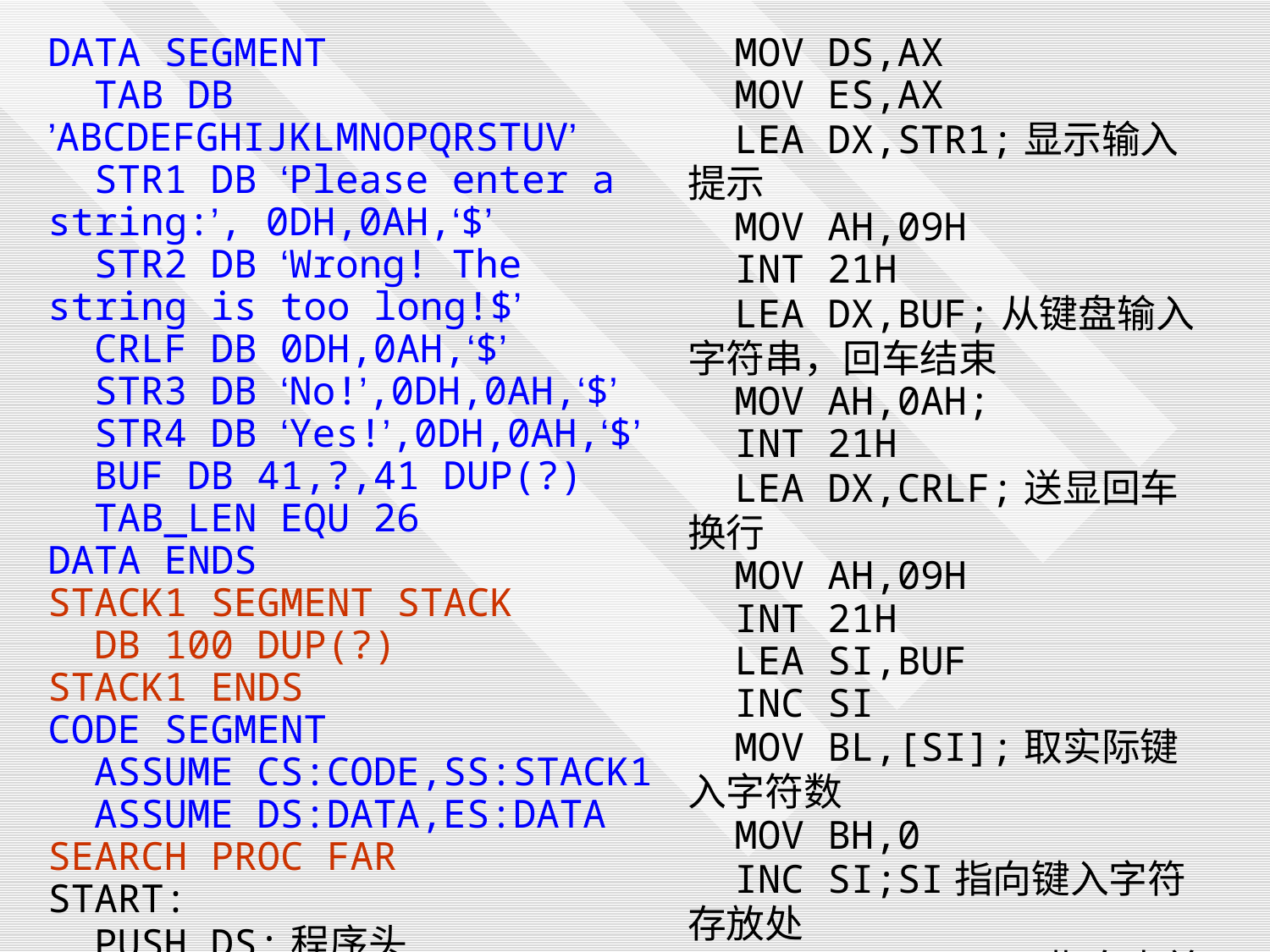

| DATA SEGMENT TAB DB ’ABCDEFGHIJKLMNOPQRSTUV’ STR1 DB ‘Please enter a string:’, 0DH,0AH,‘$’ STR2 DB ‘Wrong! The string is too long!$’ CRLF DB 0DH,0AH,‘$’ STR3 DB ‘No!’,0DH,0AH,‘$’ STR4 DB ‘Yes!’,0DH,0AH,‘$’ BUF DB 41,?,41 DUP(?) TAB\_LEN EQU 26 DATA ENDS STACK1 SEGMENT STACK DB 100 DUP(?) STACK1 ENDS CODE SEGMENT ASSUME CS:CODE,SS:STACK1 ASSUME DS:DATA,ES:DATA SEARCH PROC FAR START: PUSH DS;程序头 MOV AX,0 PUSH AX MOV AX,DATA | MOV DS,AX MOV ES,AX LEA DX,STR1;显示输入提示 MOV AH,09H INT 21H LEA DX,BUF;从键盘输入字符串，回车结束 MOV AH,0AH; INT 21H LEA DX,CRLF;送显回车换行 MOV AH,09H INT 21H LEA SI,BUF INC SI MOV BL,[SI];取实际键入字符数 MOV BH,0 INC SI;SI指向键入字符存放处 LEA DI,TAB;DI指向表首地址 MOV CX,TAB\_LEN;取表长 CMP CX,BX JNC GOON;CX>=BX转去GOON |
| --- | --- |